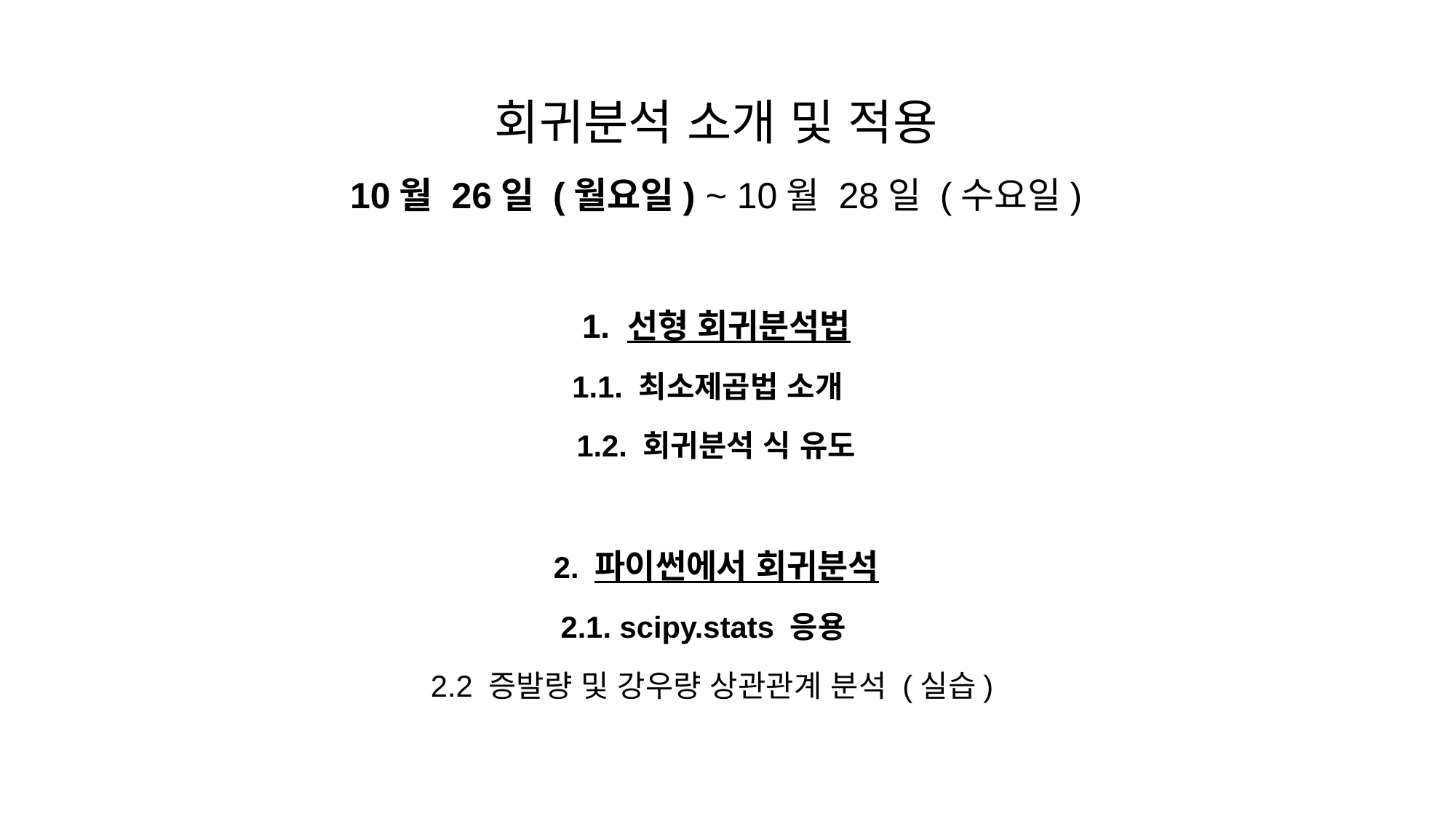

# 회귀분석 소개 및 적용 10월 26일 (월요일) ~ 10월 28일 (수요일)
1. 선형 회귀분석법
1.1. 최소제곱법 소개
1.2. 회귀분석 식 유도

2. 파이썬에서 회귀분석
2.1. scipy.stats 응용
2.2 증발량 및 강우량 상관관계 분석 (실습)